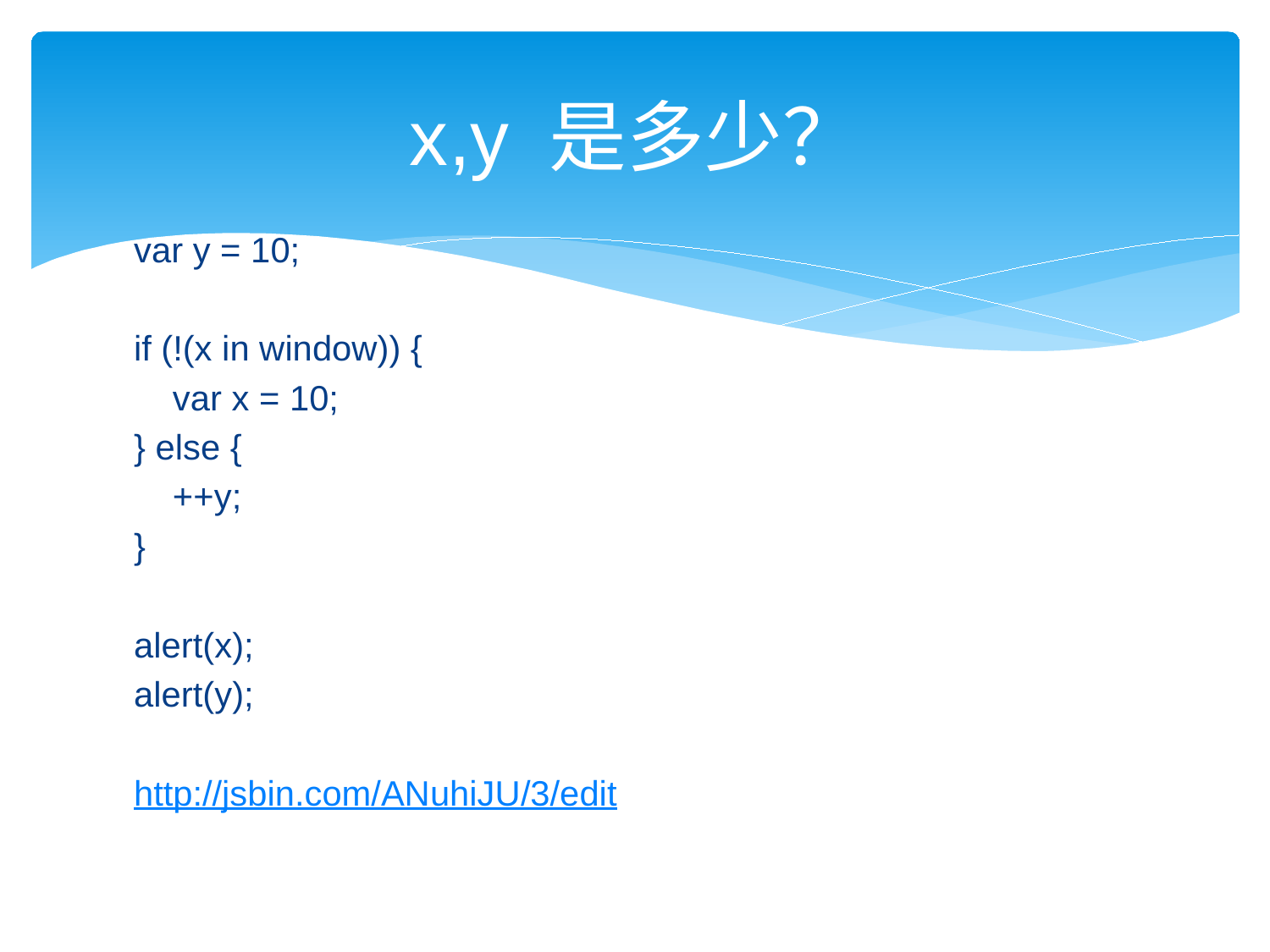

# x,y 是多少？
var y = 10;

if (!(x in window)) {
    var x = 10;
} else {
    ++y;
}

alert(x);
alert(y);

http://jsbin.com/ANuhiJU/3/edit